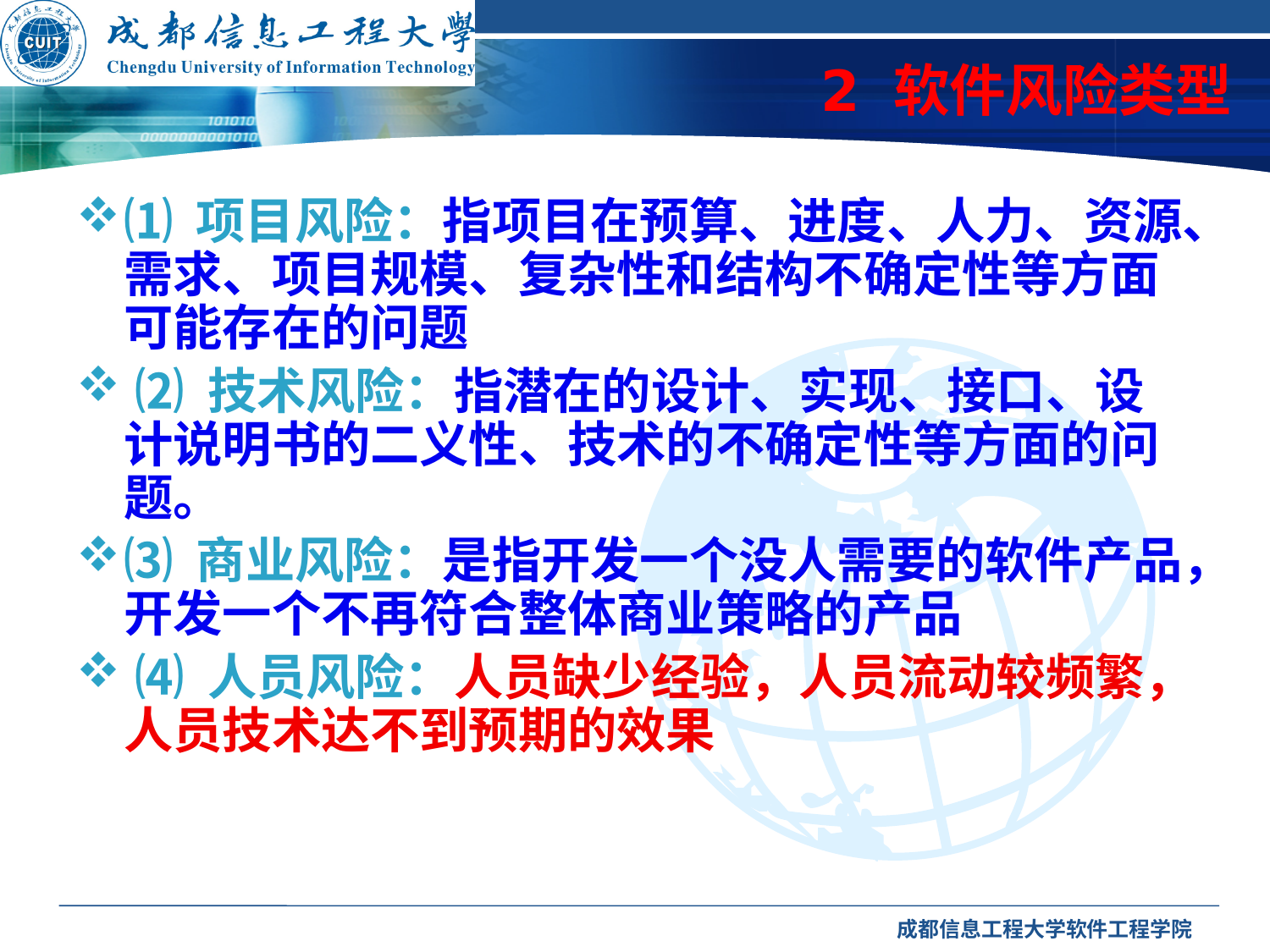

# 2 软件风险类型
⑴ 项目风险：指项目在预算、进度、人力、资源、需求、项目规模、复杂性和结构不确定性等方面可能存在的问题
 ⑵ 技术风险：指潜在的设计、实现、接口、设计说明书的二义性、技术的不确定性等方面的问题。
⑶ 商业风险：是指开发一个没人需要的软件产品，开发一个不再符合整体商业策略的产品
 ⑷ 人员风险：人员缺少经验，人员流动较频繁，人员技术达不到预期的效果